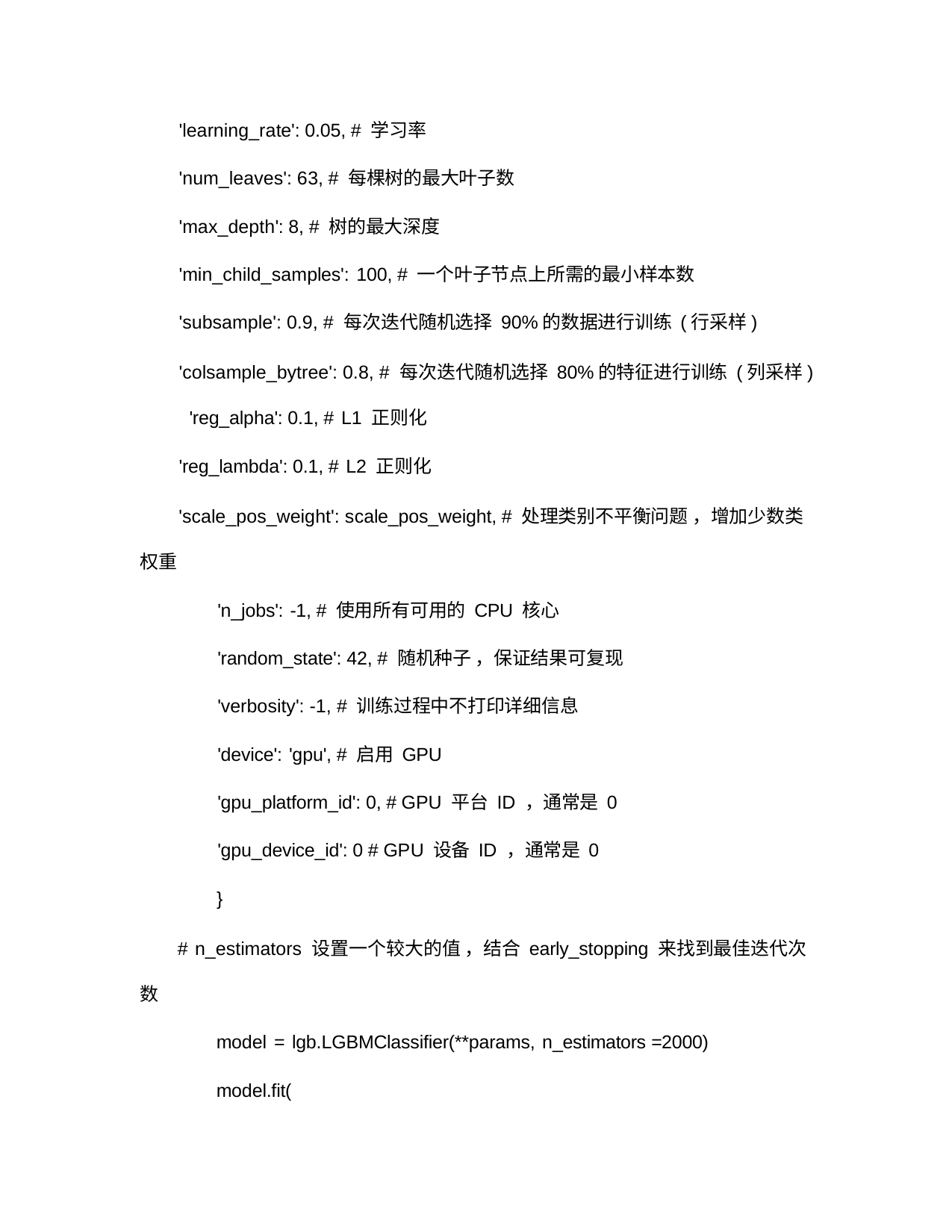

'learning_rate': 0.05, # 学习率
'num_leaves': 63, # 每棵树的最大叶子数
'max_depth': 8, # 树的最大深度
'min_child_samples': 100, # 一个叶子节点上所需的最小样本数
'subsample': 0.9, # 每次迭代随机选择 90%的数据进行训练 (行采样)
'colsample_bytree': 0.8, # 每次迭代随机选择 80%的特征进行训练 (列采样)   'reg_alpha': 0.1, # L1 正则化
'reg_lambda': 0.1, # L2 正则化
'scale_pos_weight': scale_pos_weight, # 处理类别不平衡问题 ，增加少数类  权重

'n_jobs': -1, # 使用所有可用的 CPU 核心
'random_state': 42, # 随机种子 ，保证结果可复现
'verbosity': -1, # 训练过程中不打印详细信息
'device': 'gpu', # 启用 GPU
'gpu_platform_id': 0, # GPU 平台 ID ，通常是 0
'gpu_device_id': 0 # GPU 设备 ID ，通常是 0
}
# n_estimators 设置一个较大的值 ，结合 early_stopping 来找到最佳迭代次 数
model = lgb.LGBMClassifier(**params, n_estimators =2000)

model.fit(